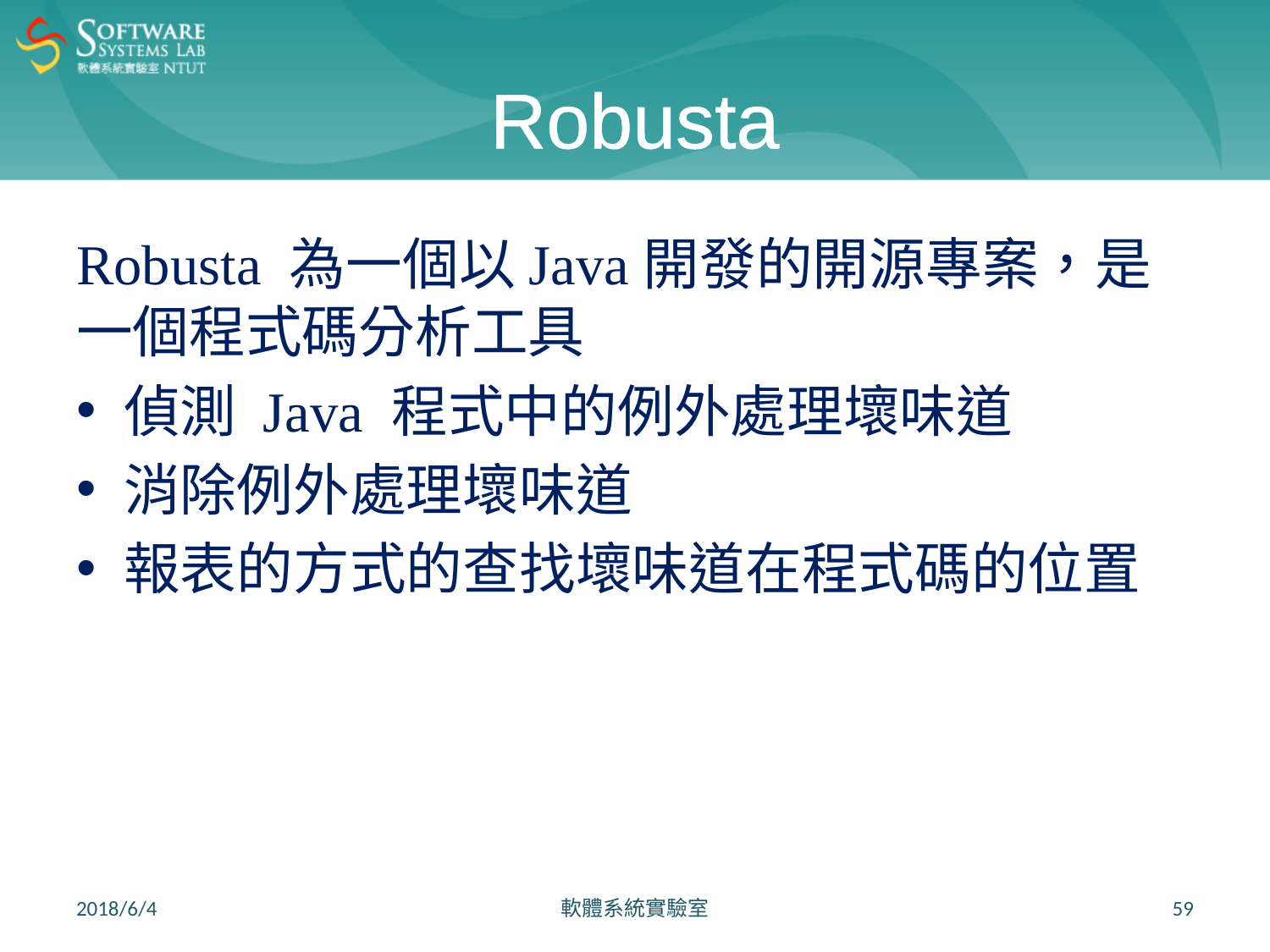

# Robusta
Robusta 為一個以Java開發的開源專案，是一個程式碼分析工具
偵測 Java 程式中的例外處理壞味道
消除例外處理壞味道
報表的方式的查找壞味道在程式碼的位置

2018/6/4
軟體系統實驗室
59